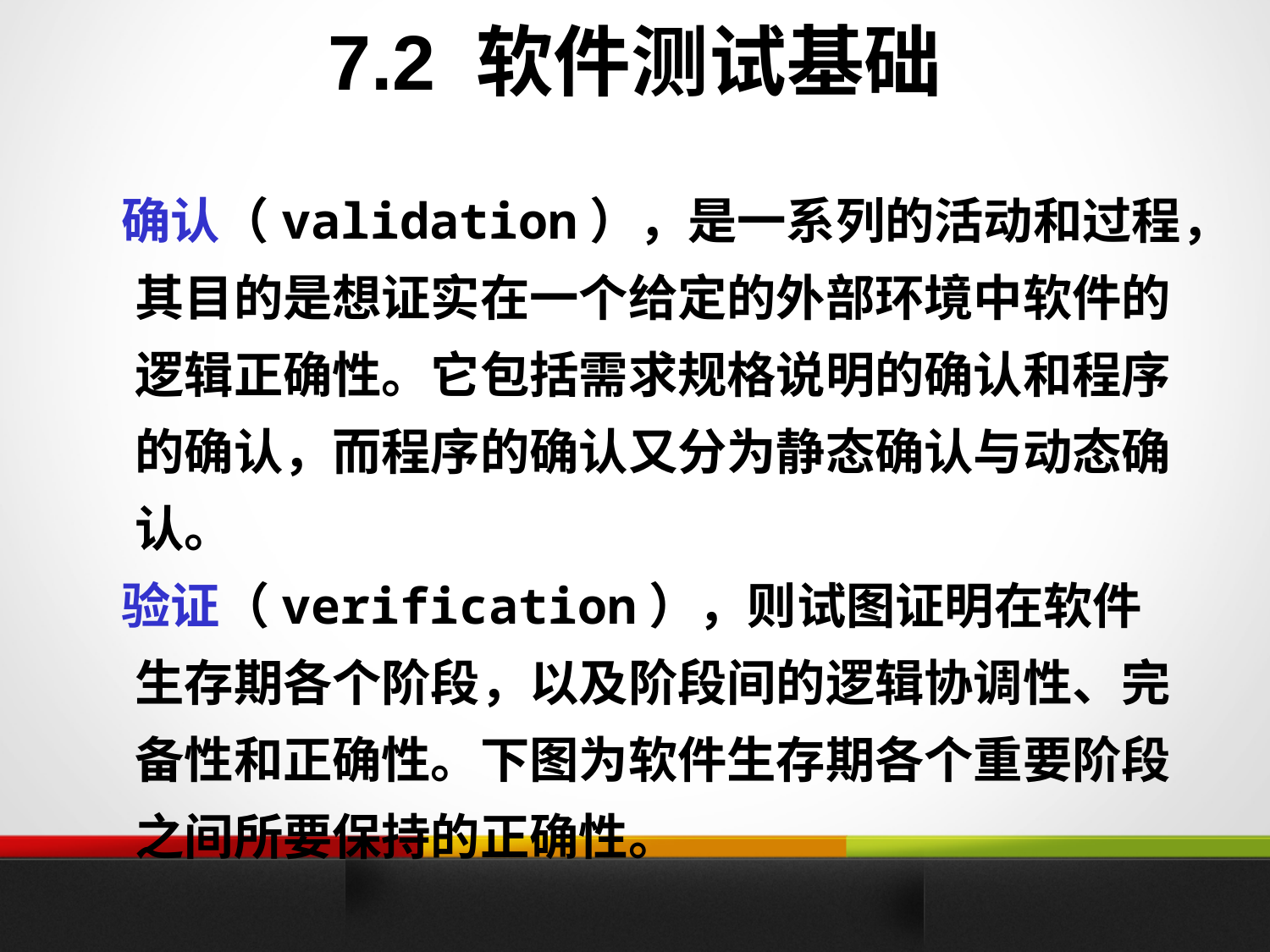

7.2 软件测试基础
  确认（validation），是一系列的活动和过程，其目的是想证实在一个给定的外部环境中软件的逻辑正确性。它包括需求规格说明的确认和程序的确认，而程序的确认又分为静态确认与动态确认。
  验证（verification），则试图证明在软件生存期各个阶段，以及阶段间的逻辑协调性、完备性和正确性。下图为软件生存期各个重要阶段之间所要保持的正确性。